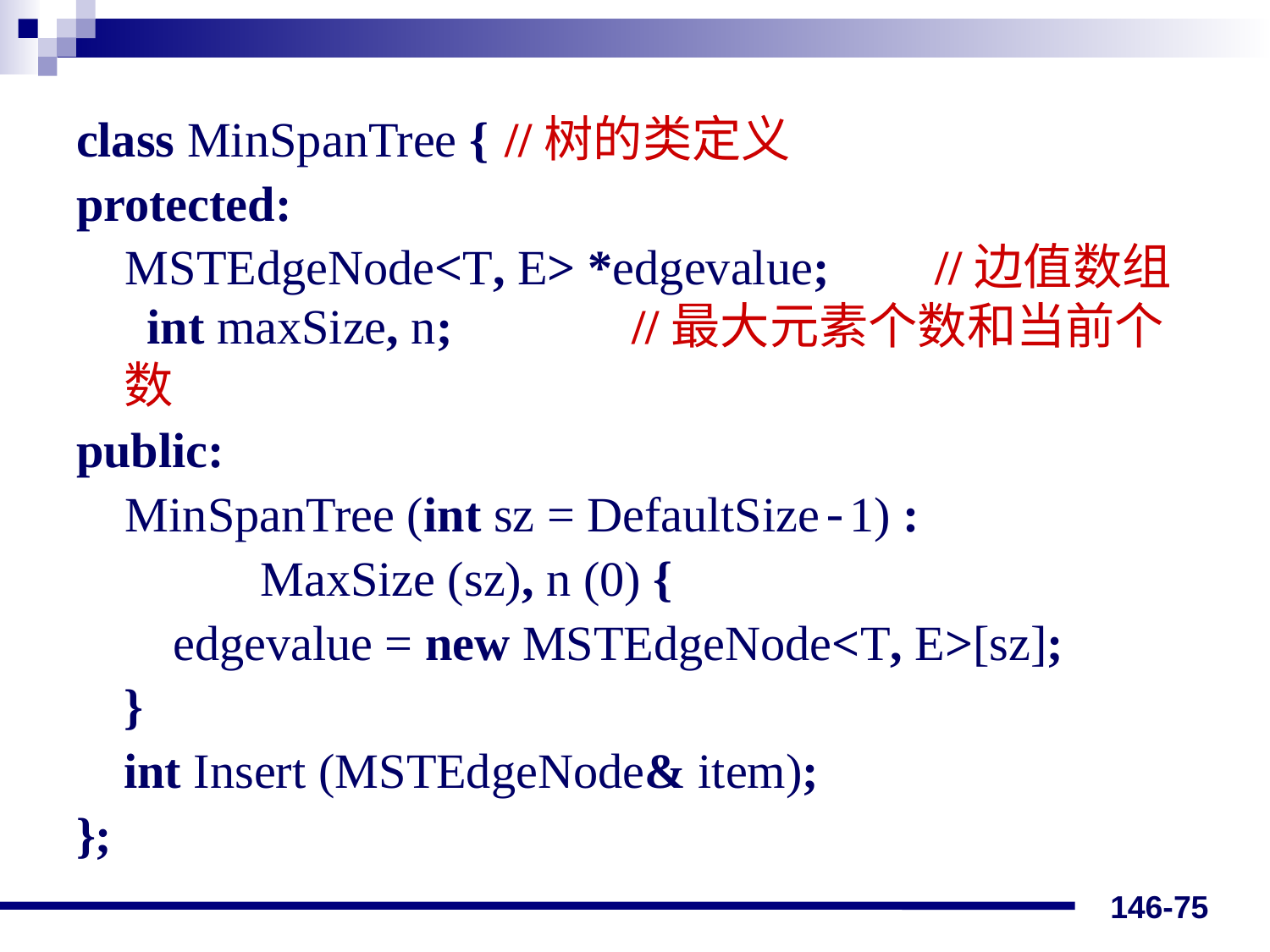

class MinSpanTree {	//树的类定义
protected:
    MSTEdgeNode<T, E> *edgevalue;	    //边值数组   int maxSize, n;		//最大元素个数和当前个数
public:
    MinSpanTree (int sz = DefaultSize-1) :
               MaxSize (sz), n (0) {
 	    edgevalue = new MSTEdgeNode<T, E>[sz];
   	}
   	int Insert (MSTEdgeNode& item);
};
146-75